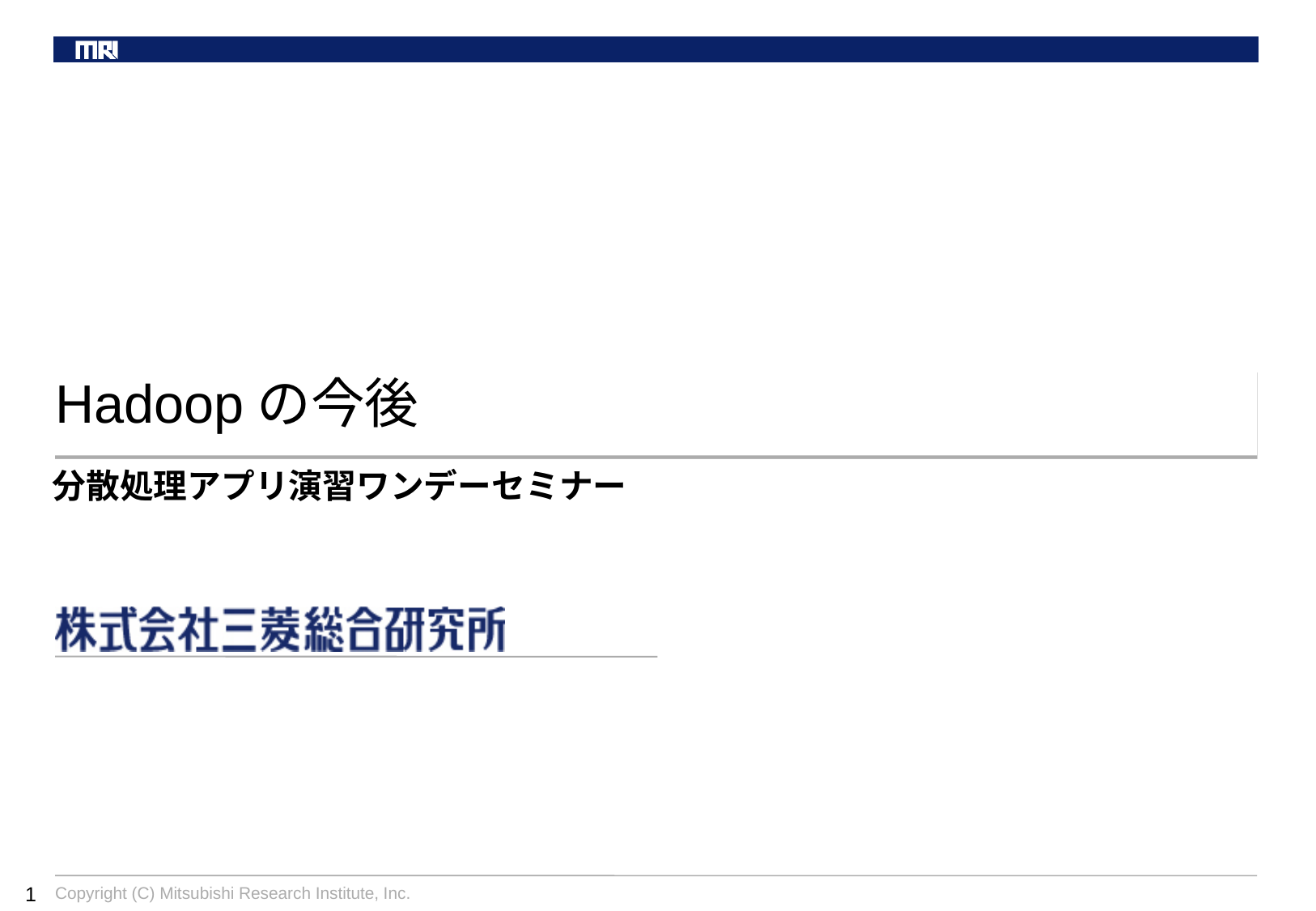

# Hadoopの今後
分散処理アプリ演習ワンデーセミナー
1
Copyright (C) Mitsubishi Research Institute, Inc.